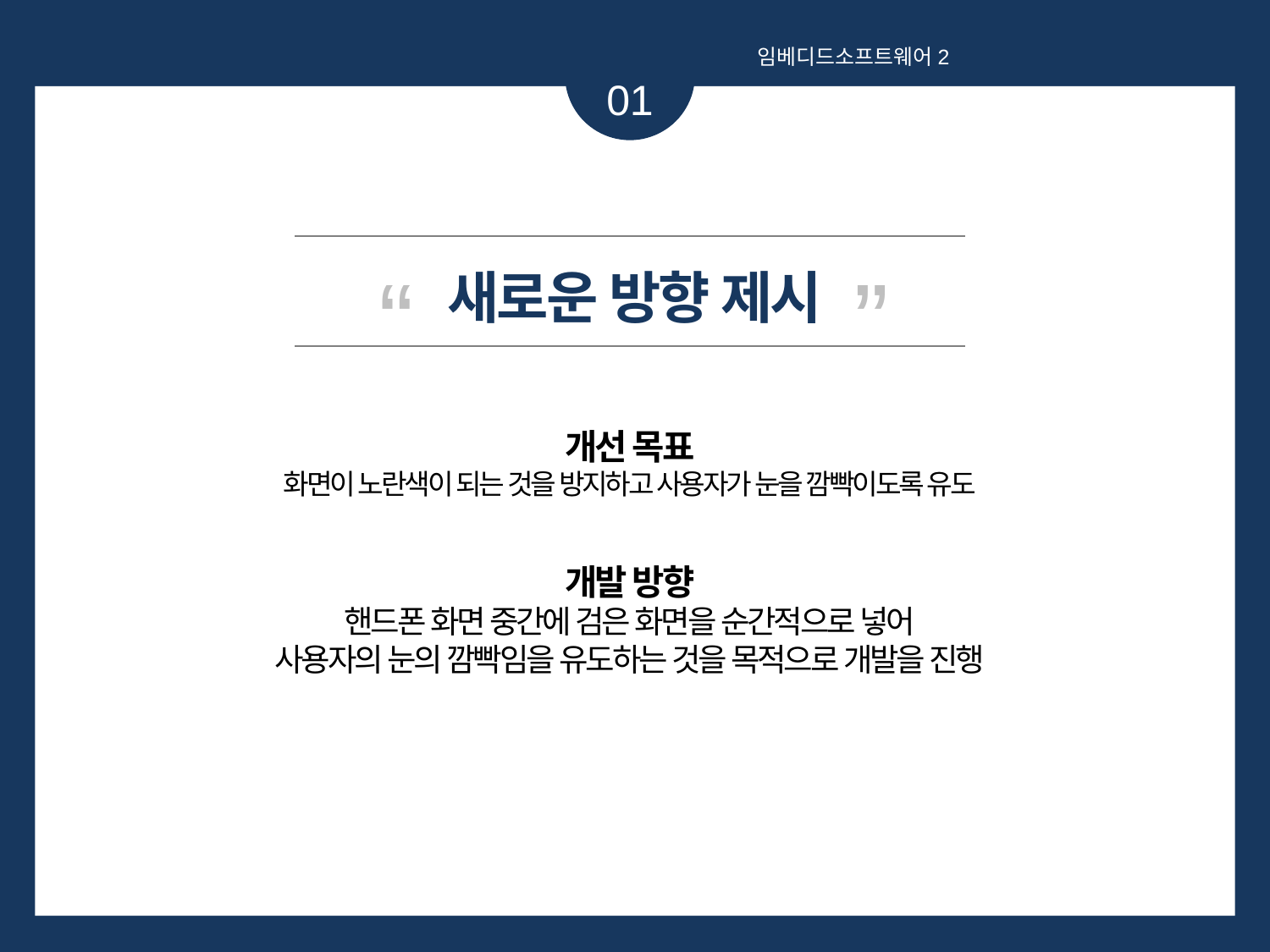

임베디드소프트웨어2
01

“               ”
새로운 방향 제시
개선 목표
화면이 노란색이 되는 것을 방지하고 사용자가 눈을 깜빡이도록 유도

개발 방향
핸드폰 화면 중간에 검은 화면을 순간적으로 넣어
사용자의 눈의 깜빡임을 유도하는 것을 목적으로 개발을 진행